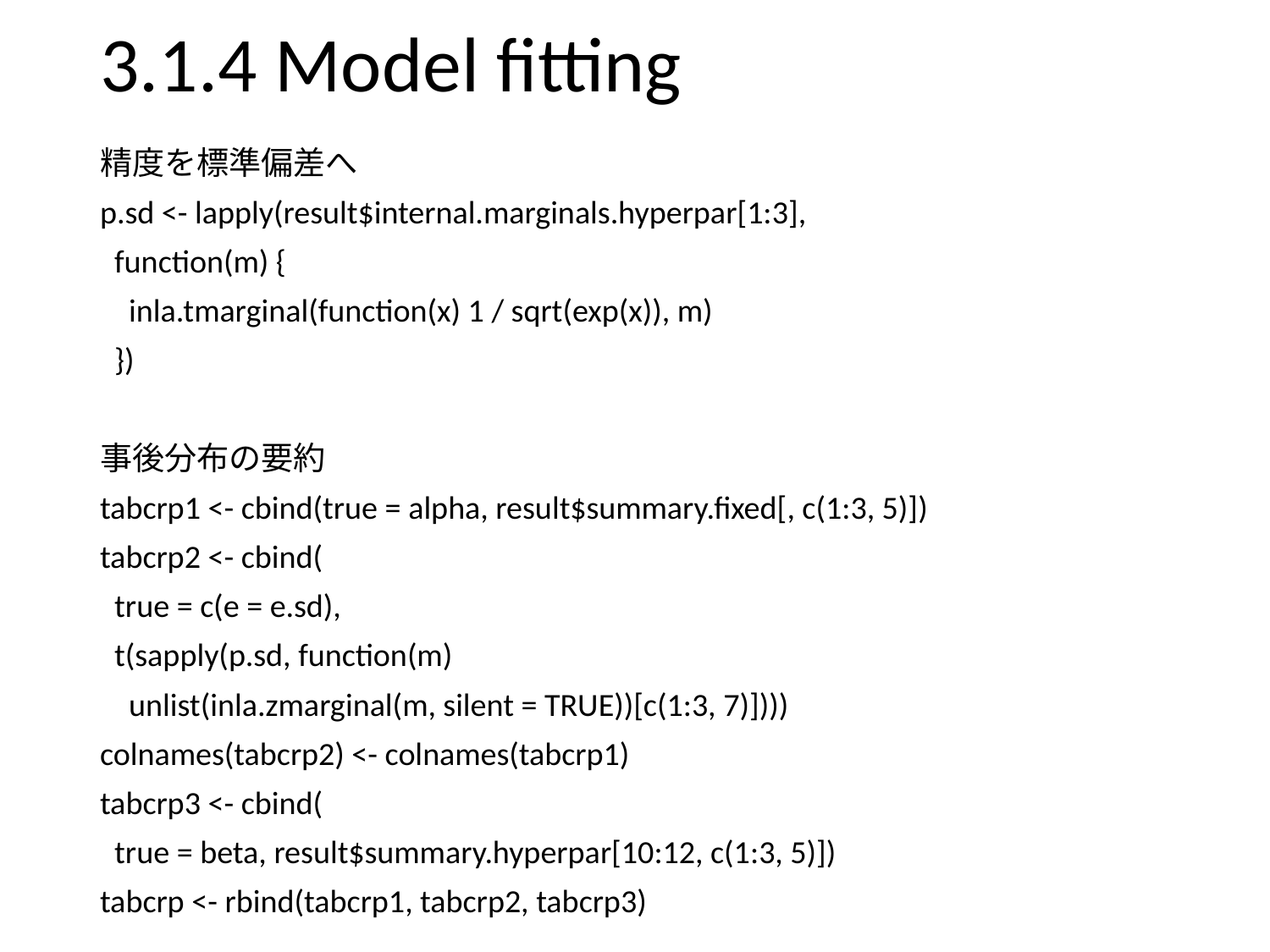

# 3.1.4 Model fitting
精度を標準偏差へ
p.sd <- lapply(result$internal.marginals.hyperpar[1:3],
  function(m) {
    inla.tmarginal(function(x) 1 / sqrt(exp(x)), m)
  })

事後分布の要約
tabcrp1 <- cbind(true = alpha, result$summary.fixed[, c(1:3, 5)])
tabcrp2 <- cbind(
  true = c(e = e.sd),
  t(sapply(p.sd, function(m)
    unlist(inla.zmarginal(m, silent = TRUE))[c(1:3, 7)])))
colnames(tabcrp2) <- colnames(tabcrp1)
tabcrp3 <- cbind(
  true = beta, result$summary.hyperpar[10:12, c(1:3, 5)])
tabcrp <- rbind(tabcrp1, tabcrp2, tabcrp3)